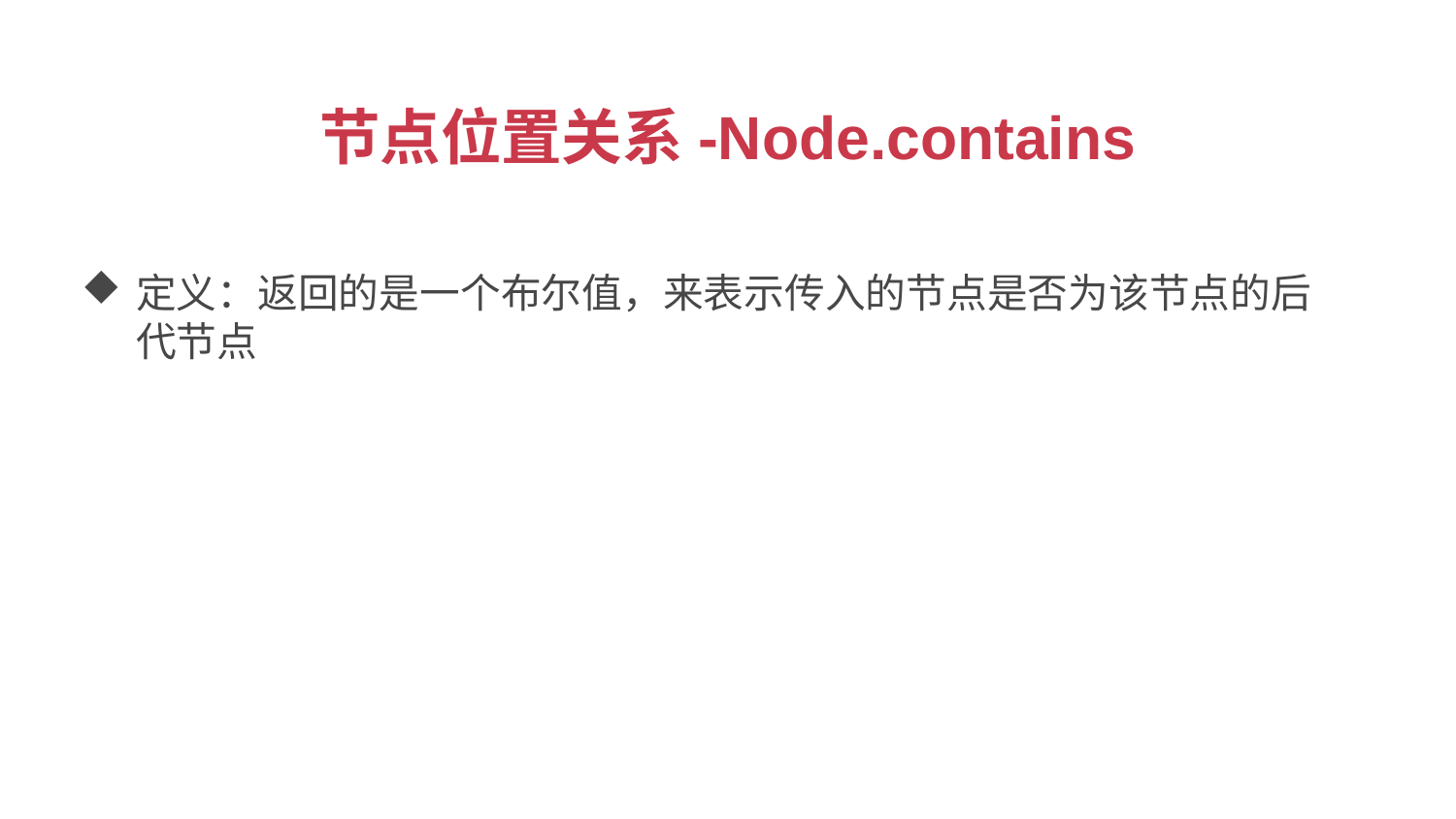

节点位置关系-Node.contains
定义：返回的是一个布尔值，来表示传入的节点是否为该节点的后代节点